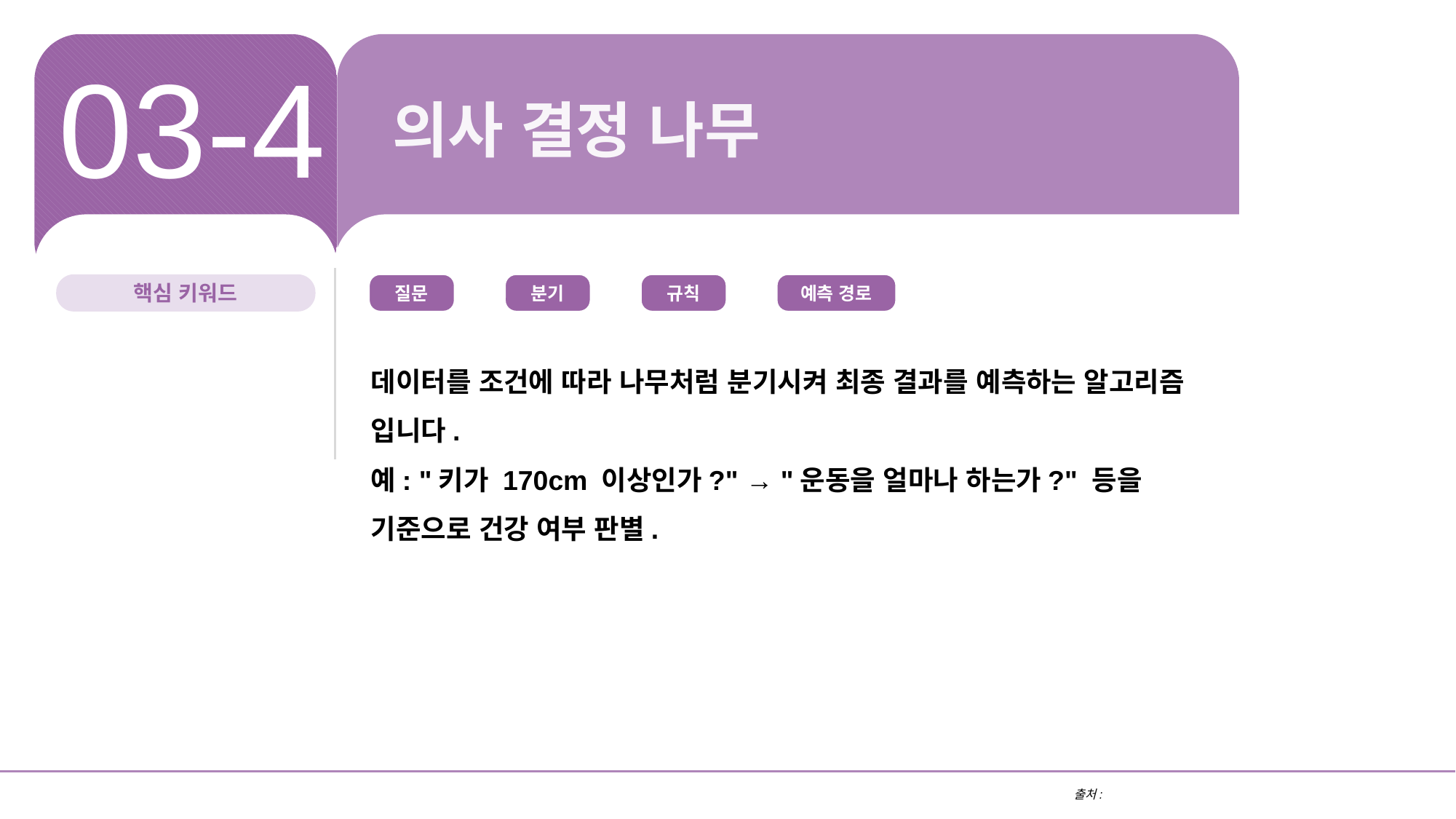

03-4
의사 결정 나무

질문
분기
규칙
예측 경로
핵심 키워드
데이터를 조건에 따라 나무처럼 분기시켜 최종 결과를 예측하는 알고리즘 입니다.
예: "키가 170cm 이상인가?" → "운동을 얼마나 하는가?" 등을 기준으로 건강 여부 판별.
출처: